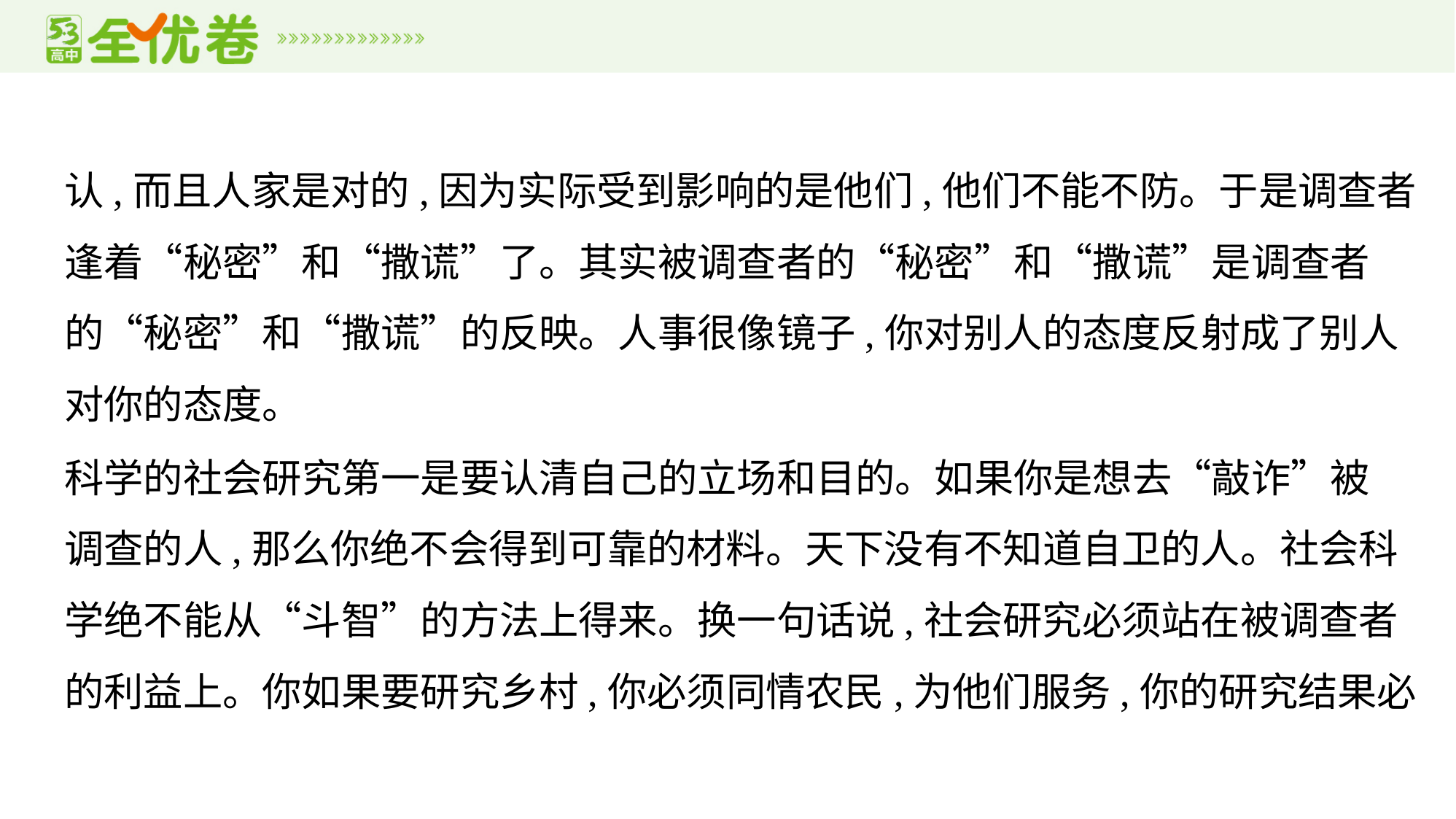

认,而且人家是对的,因为实际受到影响的是他们,他们不能不防。于是调查者
逢着“秘密”和“撒谎”了。其实被调查者的“秘密”和“撒谎”是调查者
的“秘密”和“撒谎”的反映。人事很像镜子,你对别人的态度反射成了别人
对你的态度。
科学的社会研究第一是要认清自己的立场和目的。如果你是想去“敲诈”被
调查的人,那么你绝不会得到可靠的材料。天下没有不知道自卫的人。社会科
学绝不能从“斗智”的方法上得来。换一句话说,社会研究必须站在被调查者
的利益上。你如果要研究乡村,你必须同情农民,为他们服务,你的研究结果必